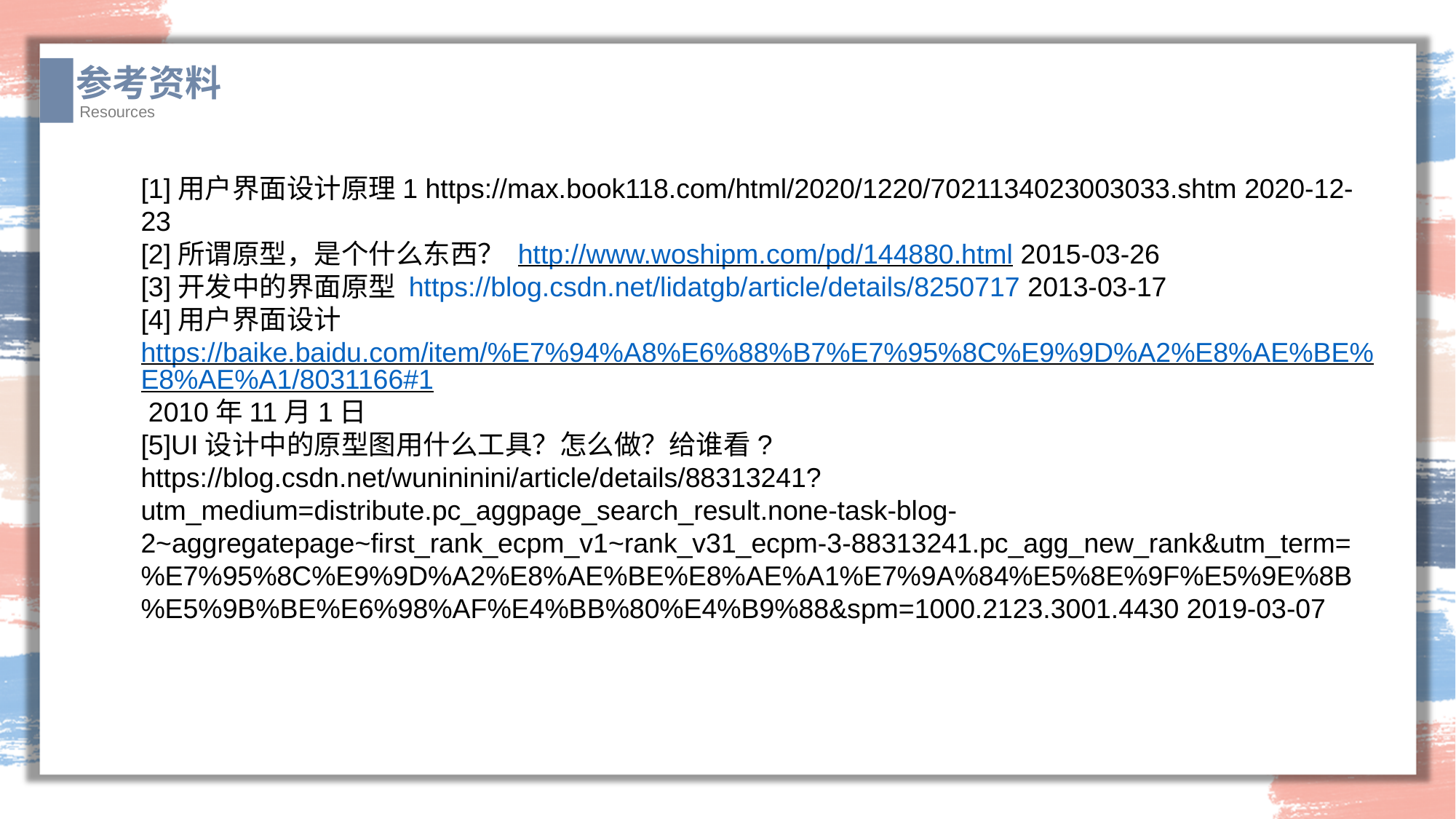

参考资料
Resources

[1]用户界面设计原理1 https://max.book118.com/html/2020/1220/7021134023003033.shtm 2020-12-23
[2]所谓原型，是个什么东西？ http://www.woshipm.com/pd/144880.html 2015-03-26
[3]开发中的界面原型 https://blog.csdn.net/lidatgb/article/details/8250717 2013-03-17
[4]用户界面设计 https://baike.baidu.com/item/%E7%94%A8%E6%88%B7%E7%95%8C%E9%9D%A2%E8%AE%BE%E8%AE%A1/8031166#1 2010年11月1日
[5]UI设计中的原型图用什么工具？怎么做？给谁看? https://blog.csdn.net/wunininini/article/details/88313241?utm_medium=distribute.pc_aggpage_search_result.none-task-blog-2~aggregatepage~first_rank_ecpm_v1~rank_v31_ecpm-3-88313241.pc_agg_new_rank&utm_term=%E7%95%8C%E9%9D%A2%E8%AE%BE%E8%AE%A1%E7%9A%84%E5%8E%9F%E5%9E%8B%E5%9B%BE%E6%98%AF%E4%BB%80%E4%B9%88&spm=1000.2123.3001.4430 2019-03-07